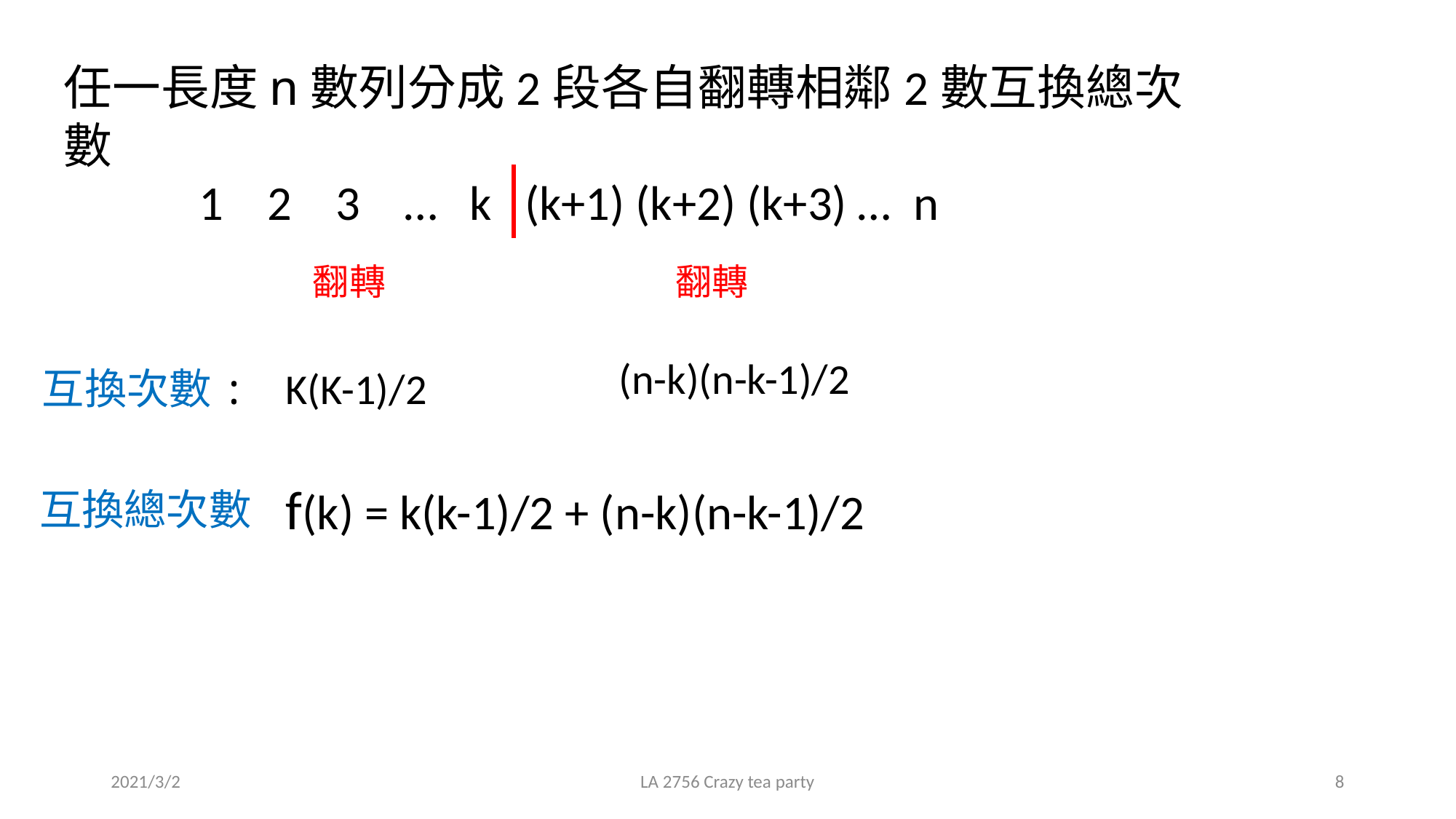

任一長度n數列分成2段各自翻轉相鄰2數互換總次數
1    2    3    …   k   (k+1) (k+2) (k+3) …  n
翻轉
翻轉
(n-k)(n-k-1)/2
互換次數:
K(K-1)/2
f(k) = k(k-1)/2 + (n-k)(n-k-1)/2
互換總次數
2021/3/2
LA 2756 Crazy tea party
8